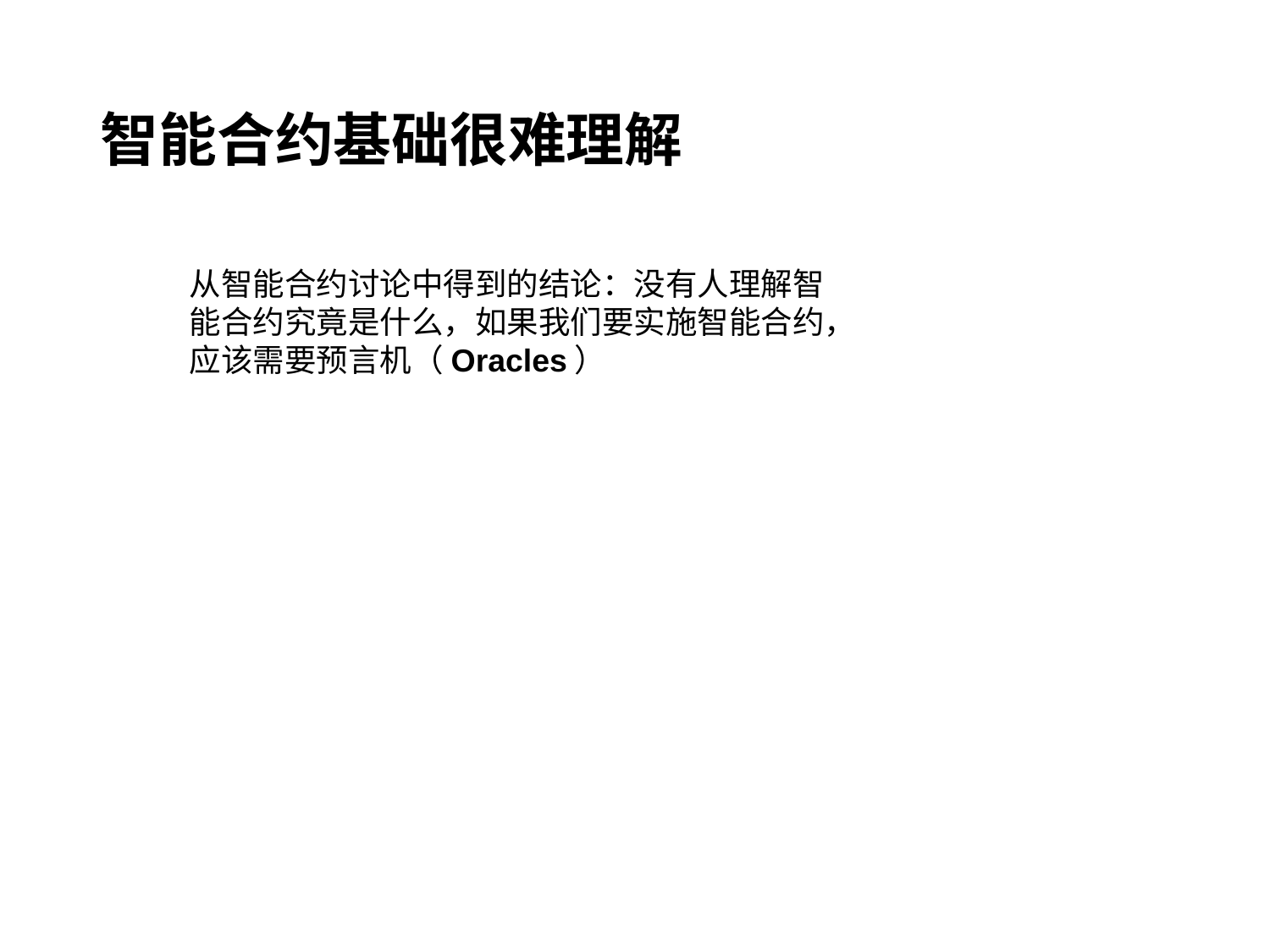

# 智能合约基础很难理解
从智能合约讨论中得到的结论：没有人理解智能合约究竟是什么，如果我们要实施智能合约，应该需要预言机（Oracles）